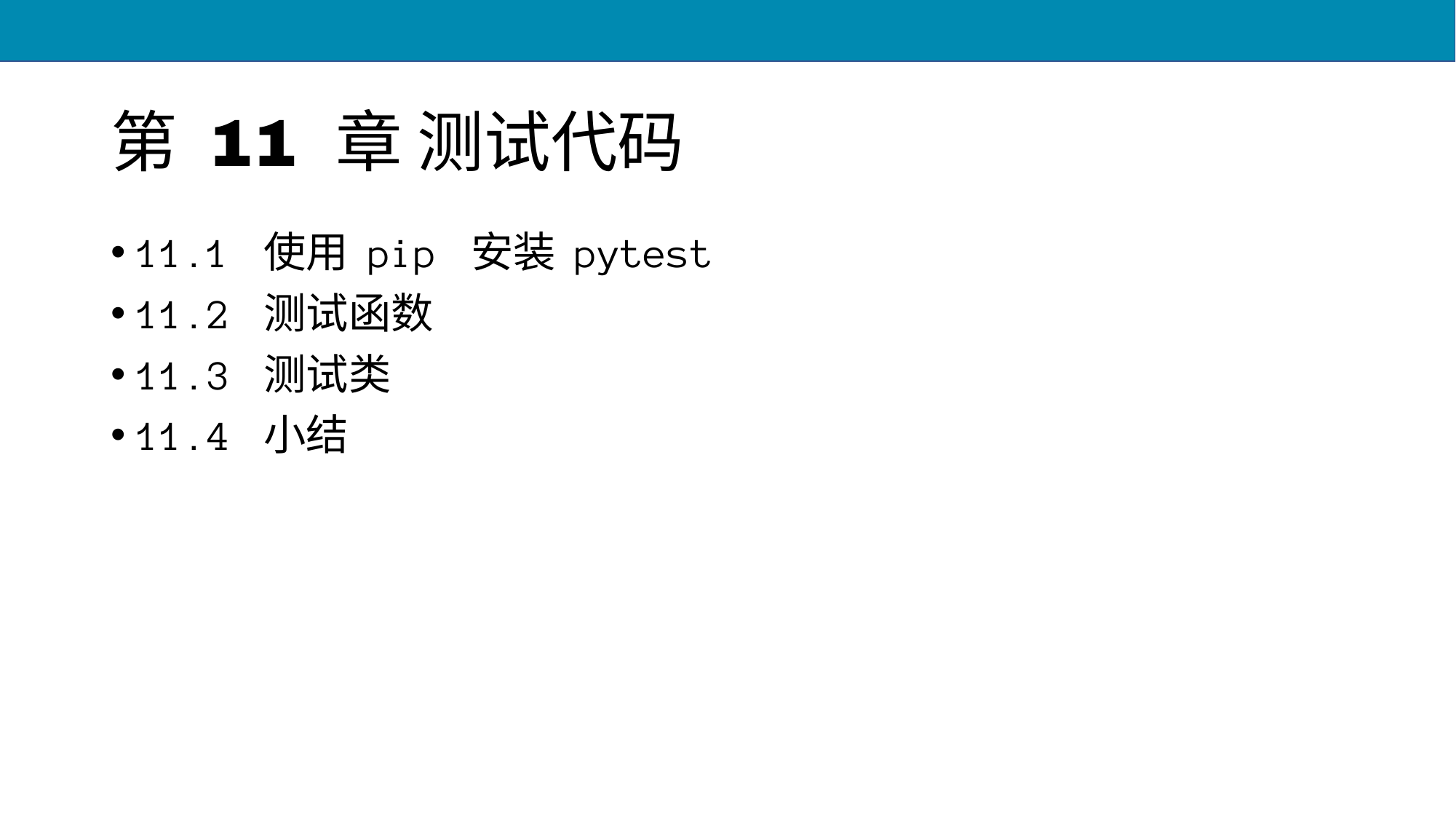

# 第 11 章 测试代码
11.1 使用 pip 安装 pytest
11.2 测试函数
11.3 测试类
11.4 小结